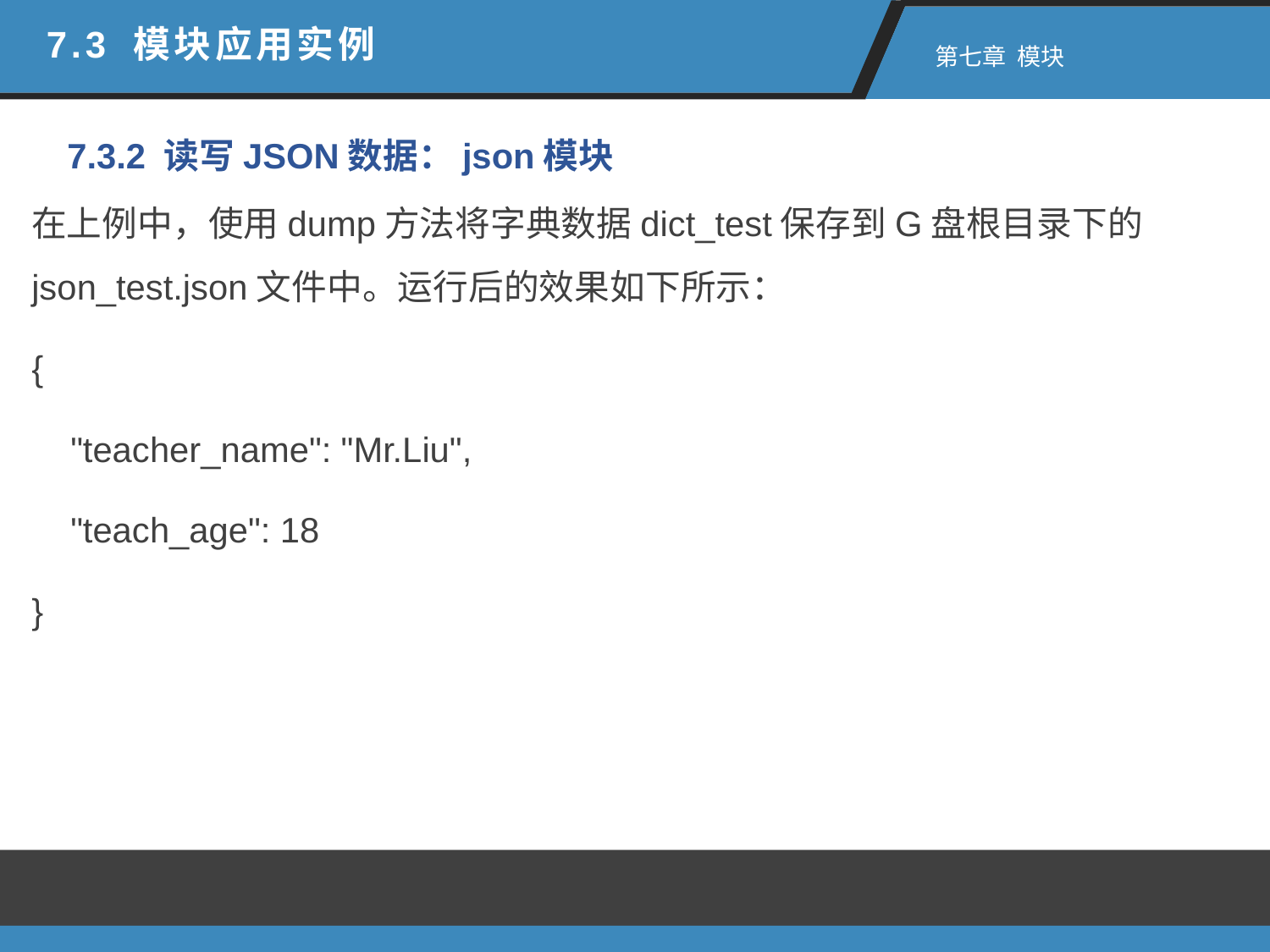

7.3 模块应用实例
  第七章  模块
7.3.2 读写JSON数据：json模块
在上例中，使用dump方法将字典数据dict_test保存到G盘根目录下的json_test.json文件中。运行后的效果如下所示：
{
    "teacher_name": "Mr.Liu",
    "teach_age": 18
}